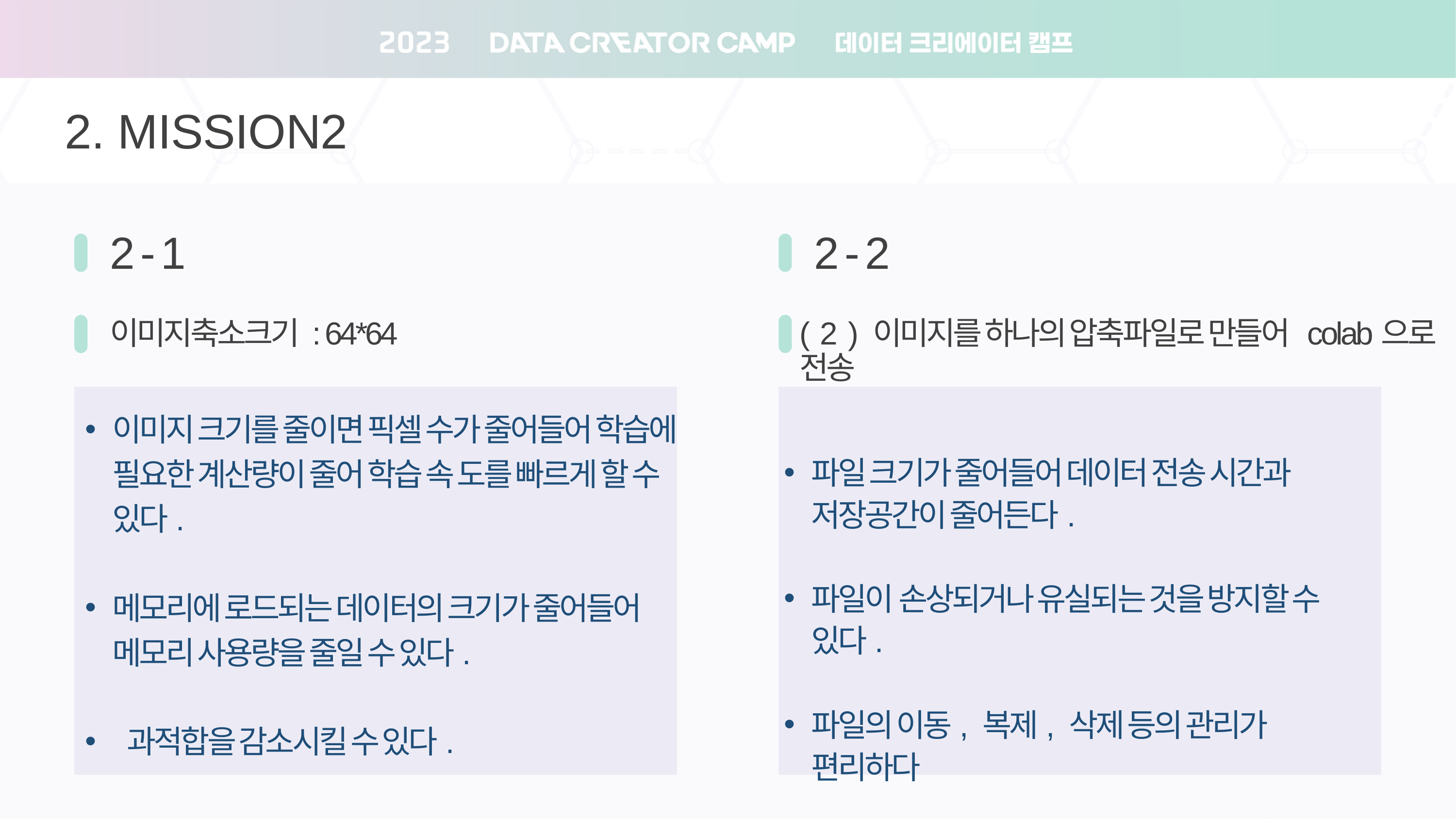

2. MISSION2

2 - 1
2 - 2

이미지축소크기 : 64*64
(  2  ) 이미지를 하나의 압축파일로 만들어  colab으로 전송

이미지 크기를 줄이면 픽셀 수가 줄어들어 학습에 필요한 계산량이 줄어 학습 속 도를 빠르게 할 수 있다.

메모리에 로드되는 데이터의 크기가 줄어들어 메모리 사용량을 줄일 수 있다.

 과적합을 감소시킬 수 있다.

파일 크기가 줄어들어 데이터 전송 시간과 저장공간이 줄어든다.

파일이 손상되거나 유실되는 것을 방지할 수 있다.

파일의 이동, 복제, 삭제 등의 관리가 편리하다